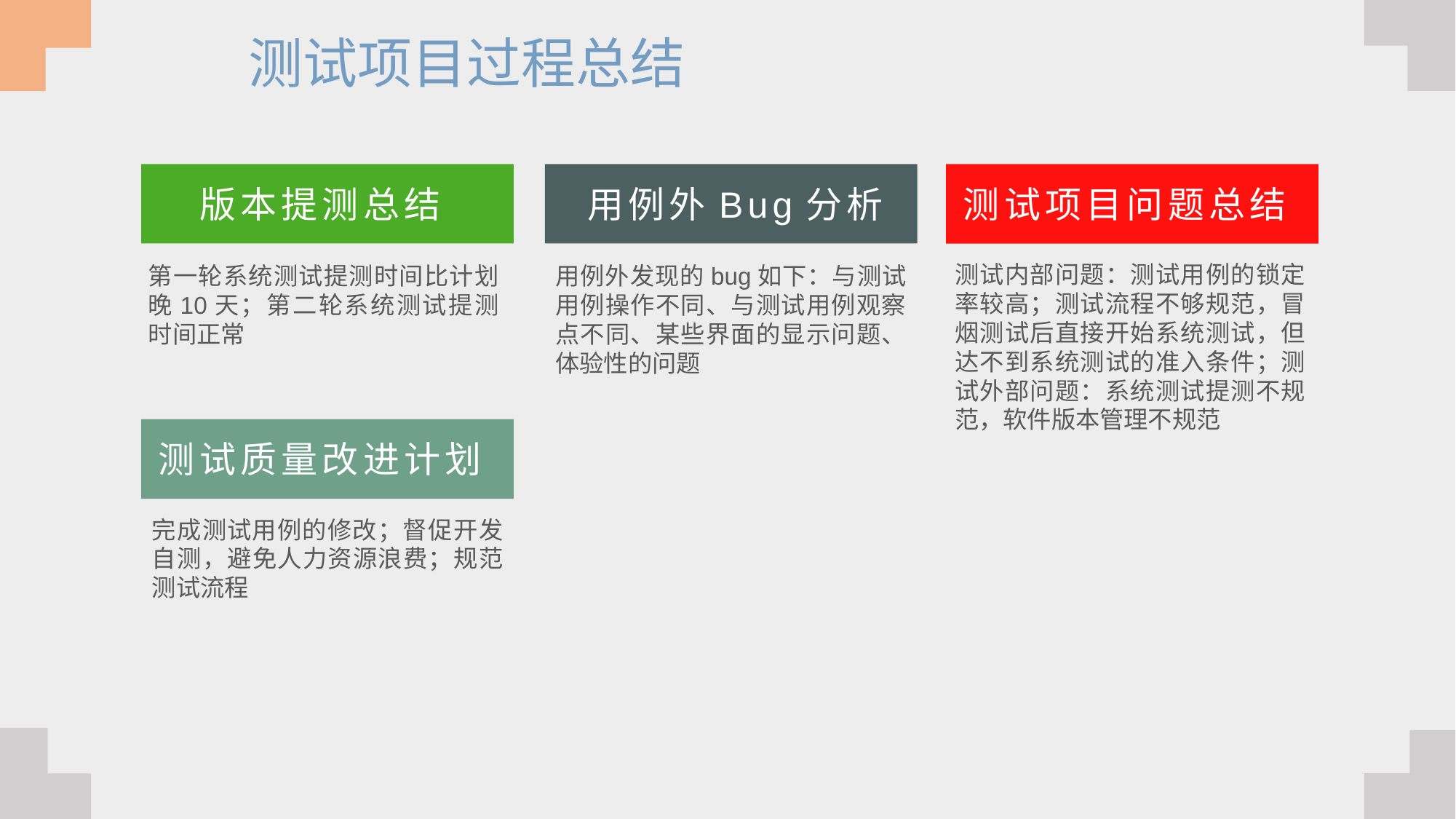

测试项目过程总结

用例外Bug分析
版本提测总结
测试项目问题总结
测试内部问题：测试用例的锁定率较高；测试流程不够规范，冒烟测试后直接开始系统测试，但达不到系统测试的准入条件；测试外部问题：系统测试提测不规范，软件版本管理不规范
第一轮系统测试提测时间比计划晚10天；第二轮系统测试提测时间正常
用例外发现的bug如下：与测试用例操作不同、与测试用例观察点不同、某些界面的显示问题、体验性的问题

测试质量改进计划
完成测试用例的修改；督促开发自测，避免人力资源浪费；规范测试流程